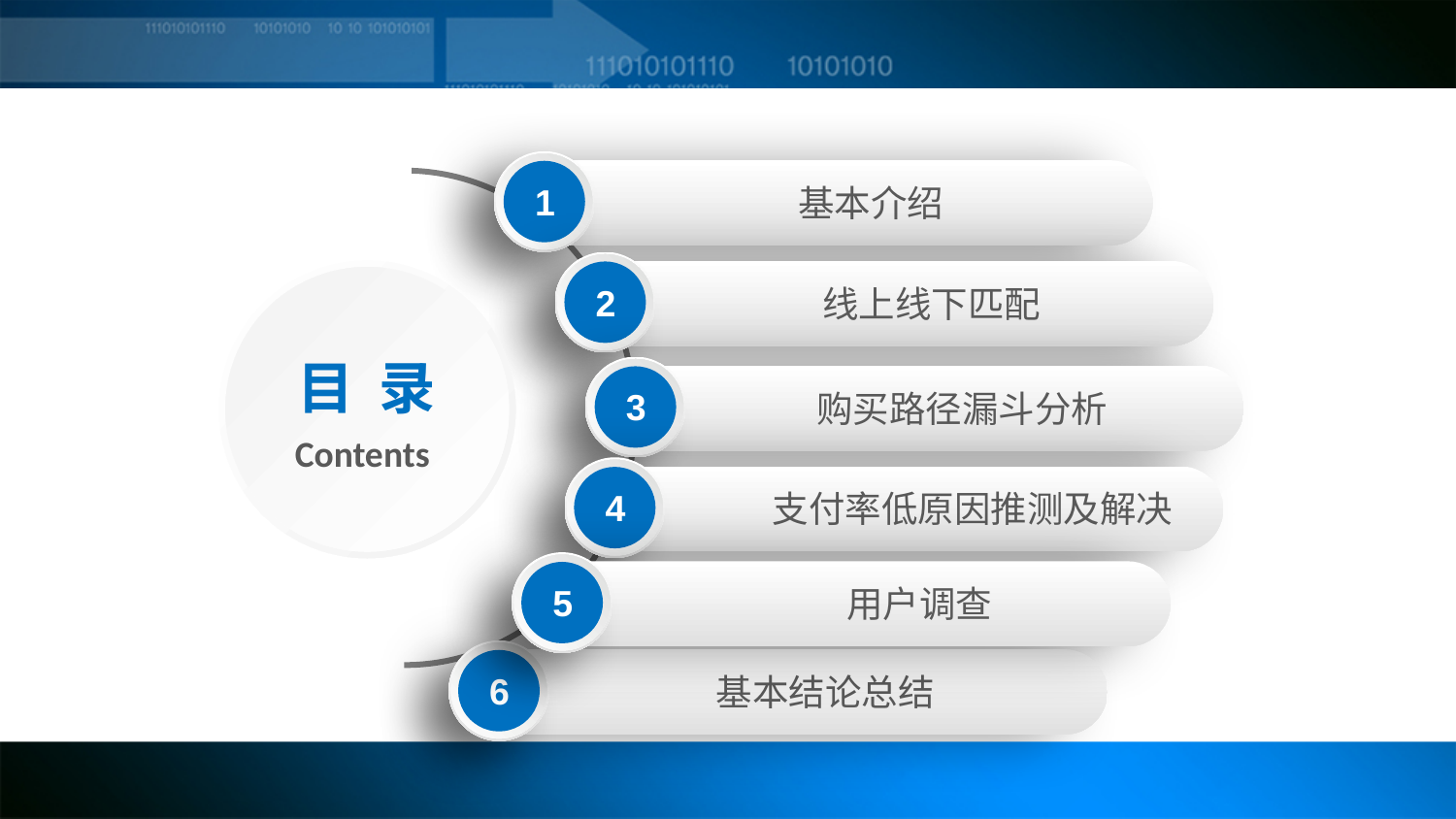

1
基本介绍

2
线上线下匹配

目  录
Contents

3
购买路径漏斗分析

4
支付率低原因推测及解决

5
用户调查

6
基本结论总结